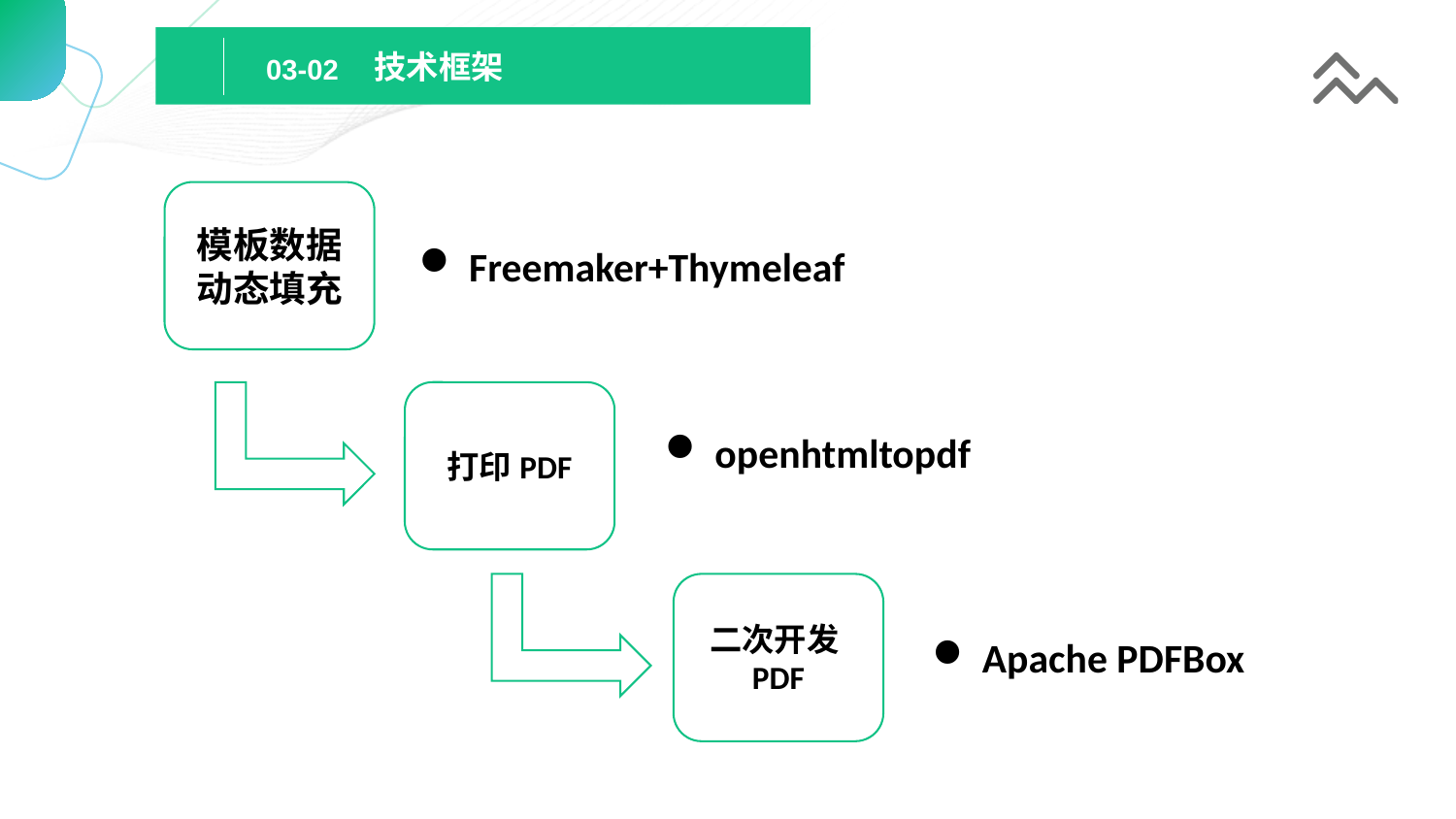

技术框架
03-02
模板数据动态填充
 Freemaker+Thymeleaf

打印PDF
 openhtmltopdf

二次开发PDF
 Apache PDFBox